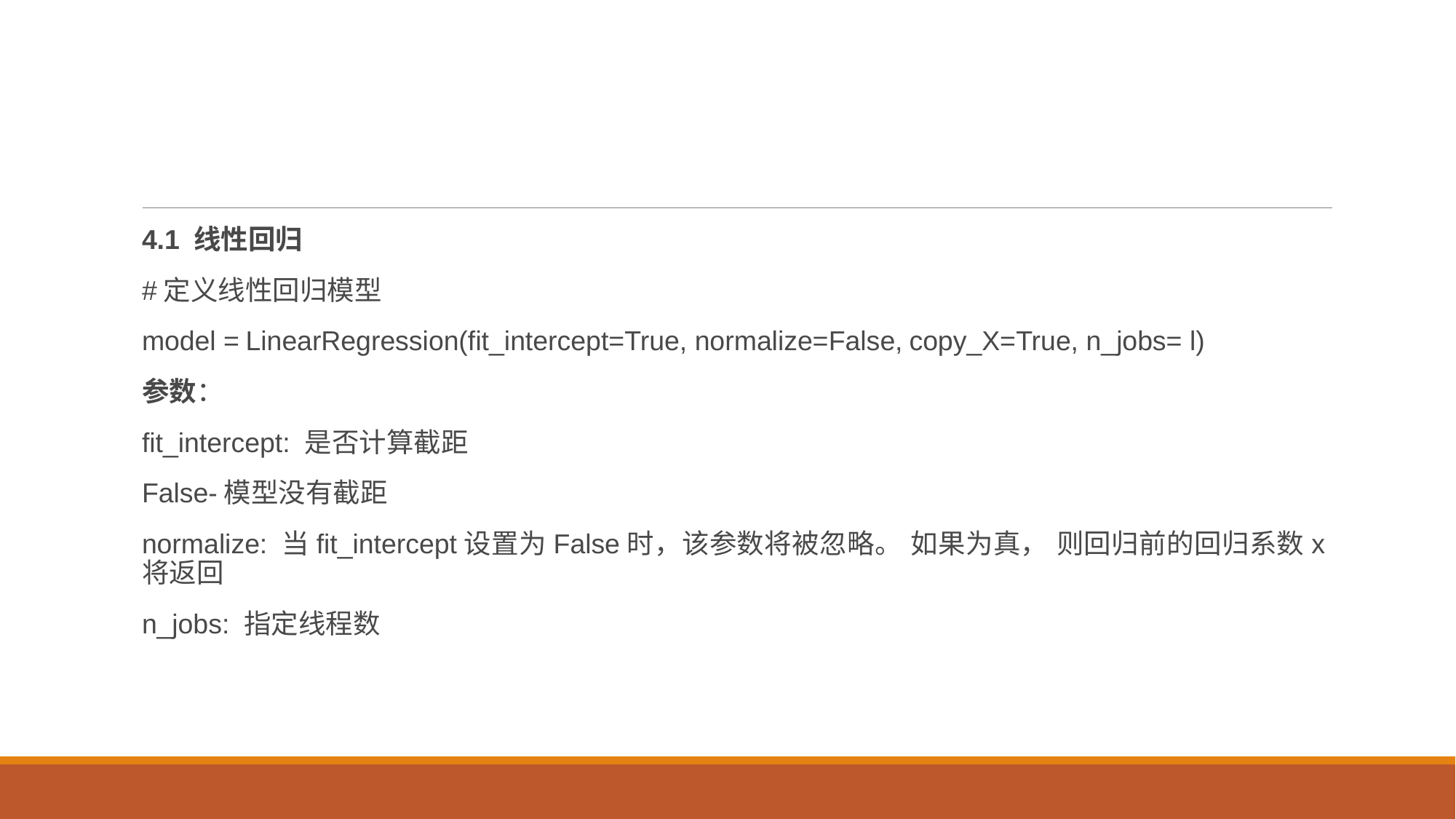

#
4.1 线性回归
#定义线性回归模型
model = LinearRegression(fit_intercept=True, normalize=False, copy_X=True, n_jobs= l)
参数：
fit_intercept: 是否计算截距
False-模型没有截距
normalize: 当fit_intercept设置为False时，该参数将被忽略。 如果为真， 则回归前的回归系数x将返回
n_jobs: 指定线程数